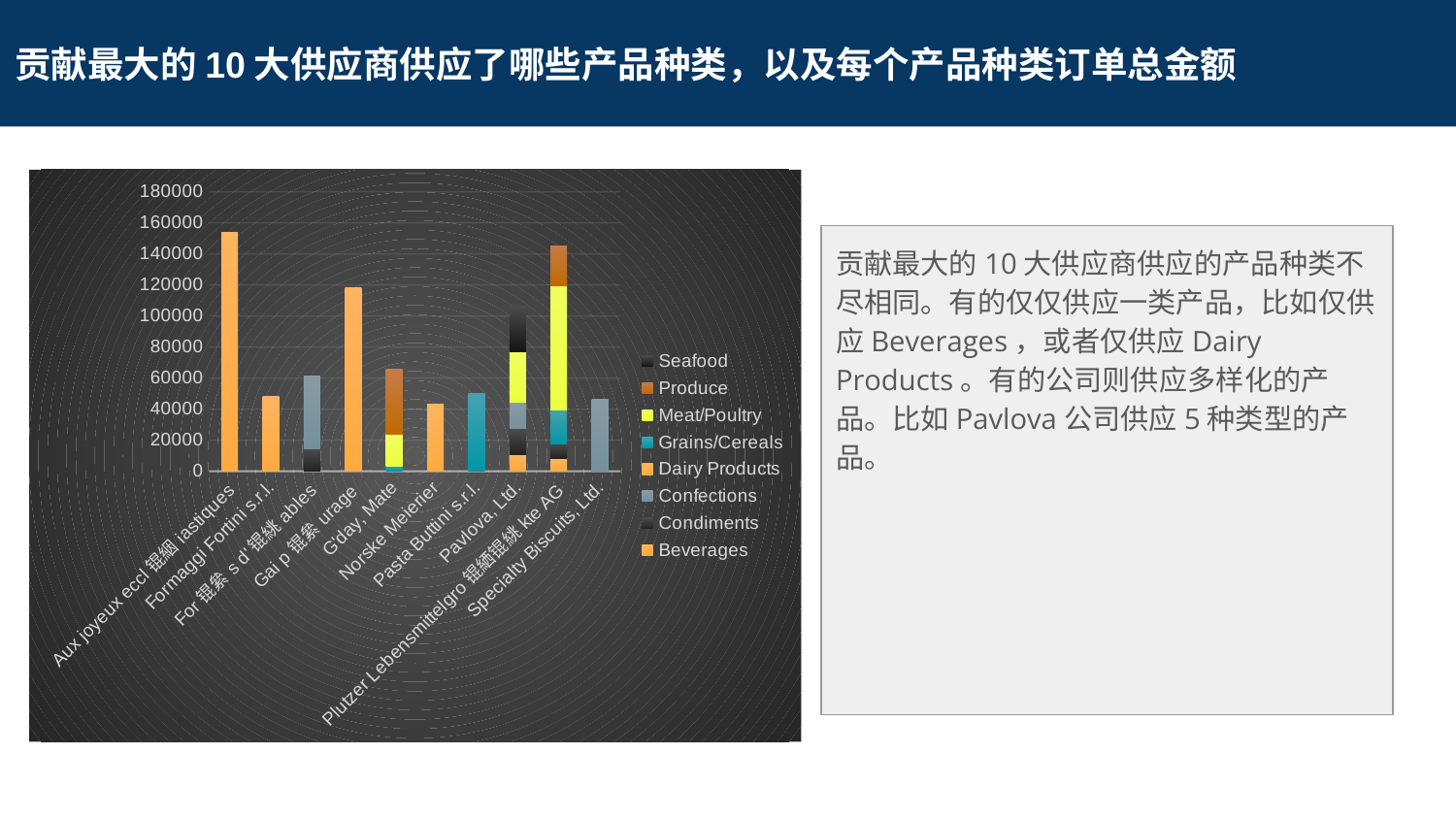

# 贡献最大的10大供应商供应了哪些产品种类，以及每个产品种类订单总金额

### Chart

| Category | Beverages | Condiments | Confections | Dairy Products | Grains/Cereals | Meat/Poultry | Produce | Seafood |
|---|---|---|---|---|---|---|---|---|
| Aux joyeux eccl锟絪iastiques | 153691.275 | None | None | None | None | None | None | None |
| Formaggi Fortini s.r.l. | None | None | None | 48225.165 | None | None | None | None |
| For锟絫s d'锟絩ables | None | 14352.6 | 47234.97 | None | None | None | None | None |
| Gai p锟絫urage | None | None | None | 117981.18 | None | None | None | None |
| G'day, Mate | None | None | None | None | 3232.95 | 20574.17 | 41819.65 | None |
| Norske Meierier | None | None | None | 43141.51 | None | None | None | None |
| Pasta Buttini s.r.l. | None | None | None | None | 50254.61 | None | None | None |
| Pavlova, Ltd. | 10672.65 | 16701.095 | 17215.7755 | None | None | 32698.38 | None | 29171.875 |
| Plutzer Lebensmittelgro锟絤锟絩kte AG | 8177.49 | 9171.63 | None | None | 21957.9675 | 80368.672 | 25696.64 | None |
| Specialty Biscuits, Ltd. | None | None | 46243.98 | None | None | None | None | None |
<visualization>
贡献最大的10大供应商供应的产品种类不尽相同。有的仅仅供应一类产品，比如仅供应Beverages，或者仅供应Dairy Products。有的公司则供应多样化的产品。比如Pavlova公司供应5种类型的产品。